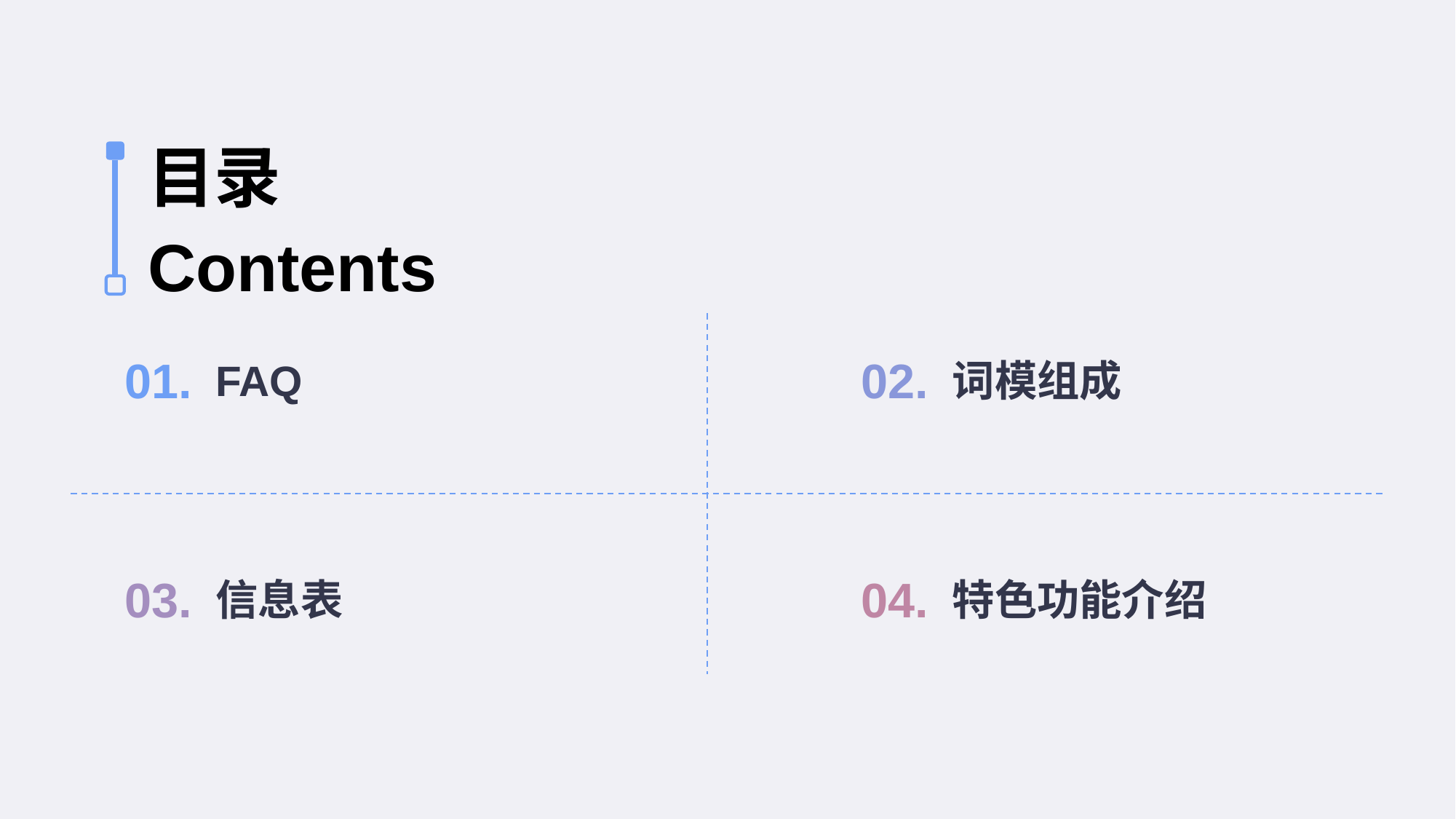

目录

Contents

01.
02.
FAQ
词模组成
03.
04.
信息表
特色功能介绍